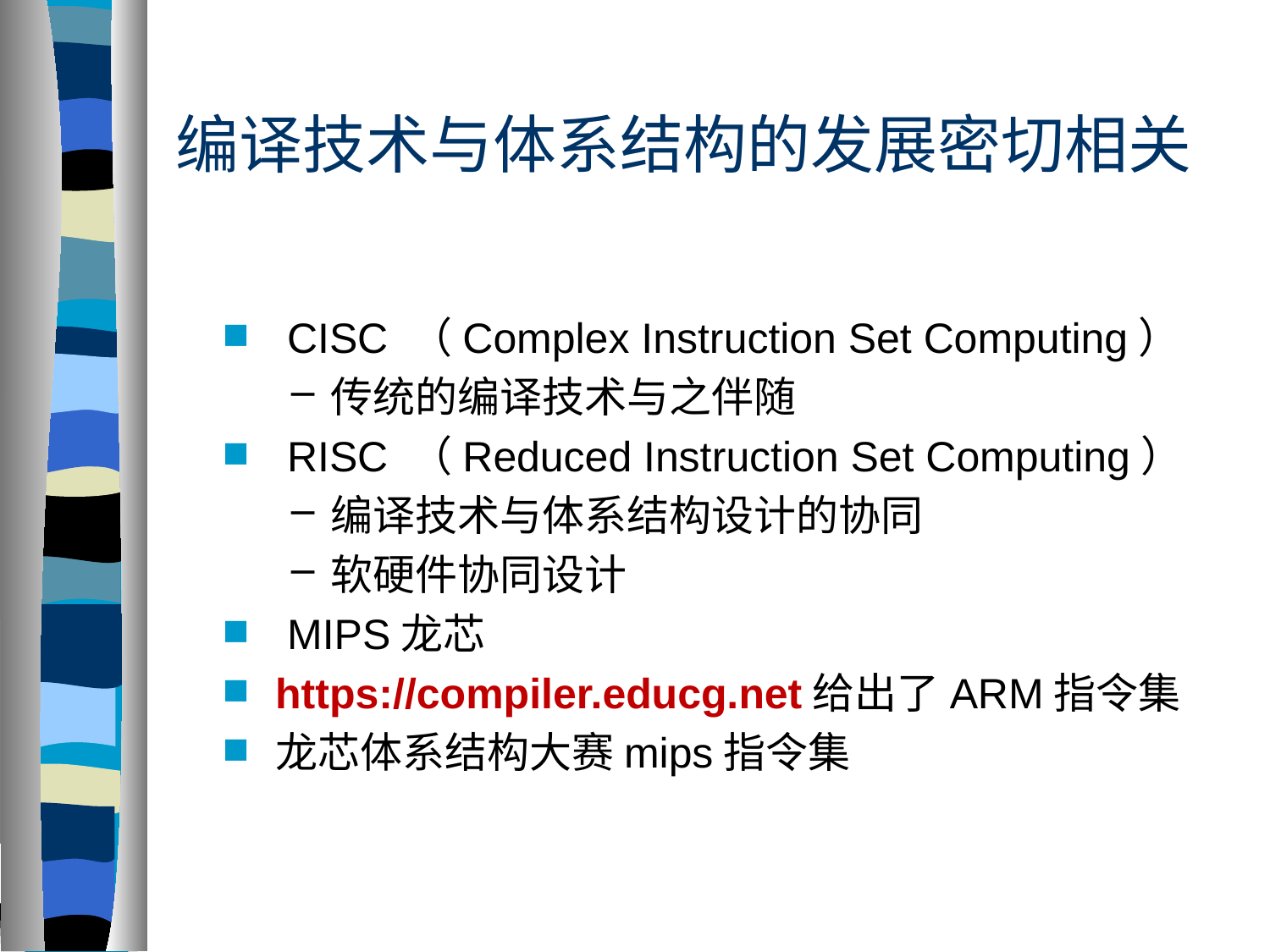

# 编译技术与体系结构的发展密切相关
 CISC （Complex Instruction Set Computing）
传统的编译技术与之伴随
 RISC （Reduced Instruction Set Computing）
编译技术与体系结构设计的协同
软硬件协同设计
 MIPS龙芯
https://compiler.educg.net给出了ARM指令集
龙芯体系结构大赛mips指令集